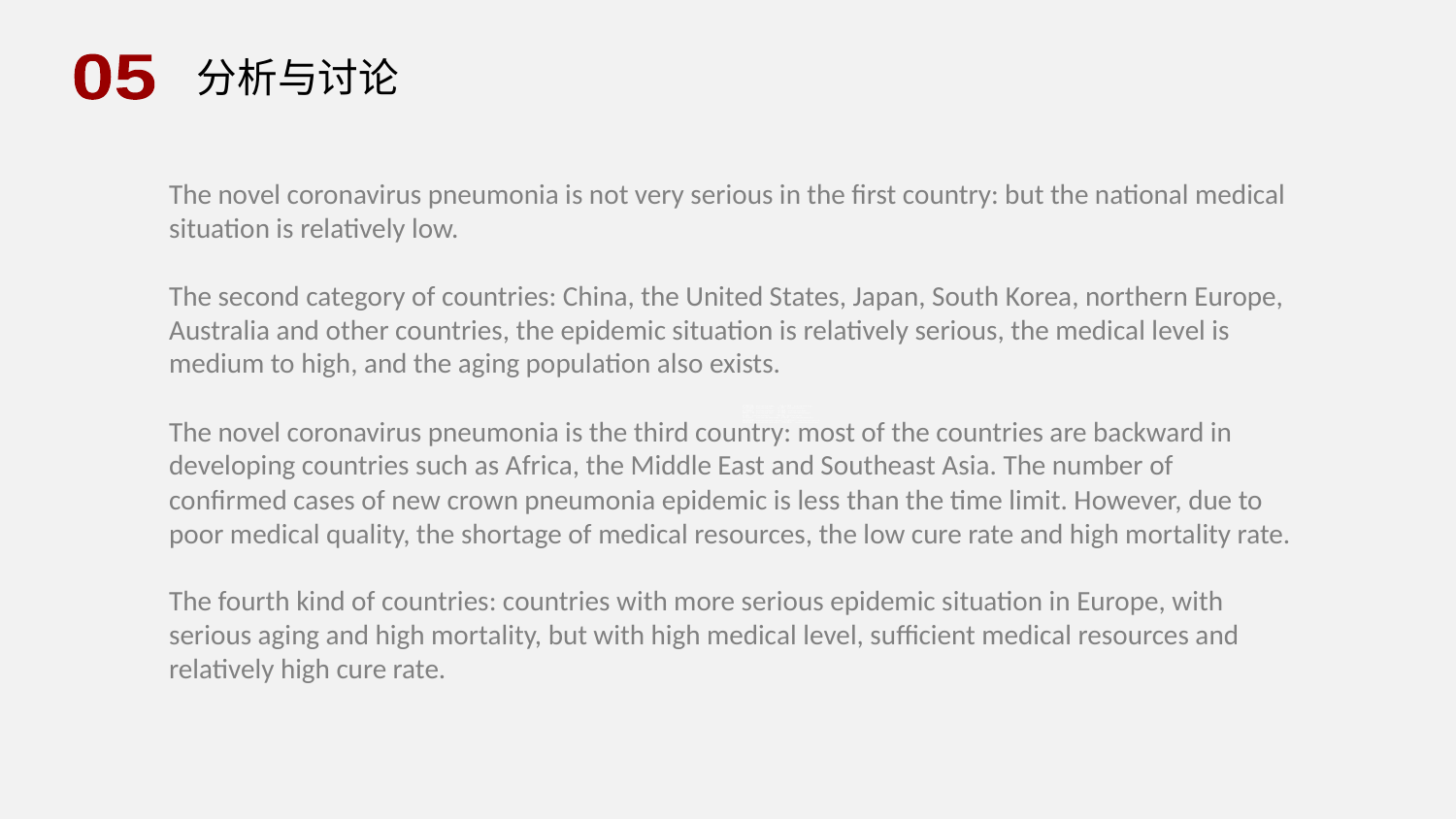

分析与讨论
05
The novel coronavirus pneumonia is not very serious in the first country: but the national medical situation is relatively low.

The second category of countries: China, the United States, Japan, South Korea, northern Europe, Australia and other countries, the epidemic situation is relatively serious, the medical level is medium to high, and the aging population also exists.

The novel coronavirus pneumonia is the third country: most of the countries are backward in developing countries such as Africa, the Middle East and Southeast Asia. The number of confirmed cases of new crown pneumonia epidemic is less than the time limit. However, due to poor medical quality, the shortage of medical resources, the low cure rate and high mortality rate.

The fourth kind of countries: countries with more serious epidemic situation in Europe, with serious aging and high mortality, but with high medical level, sufficient medical resources and relatively high cure rate.